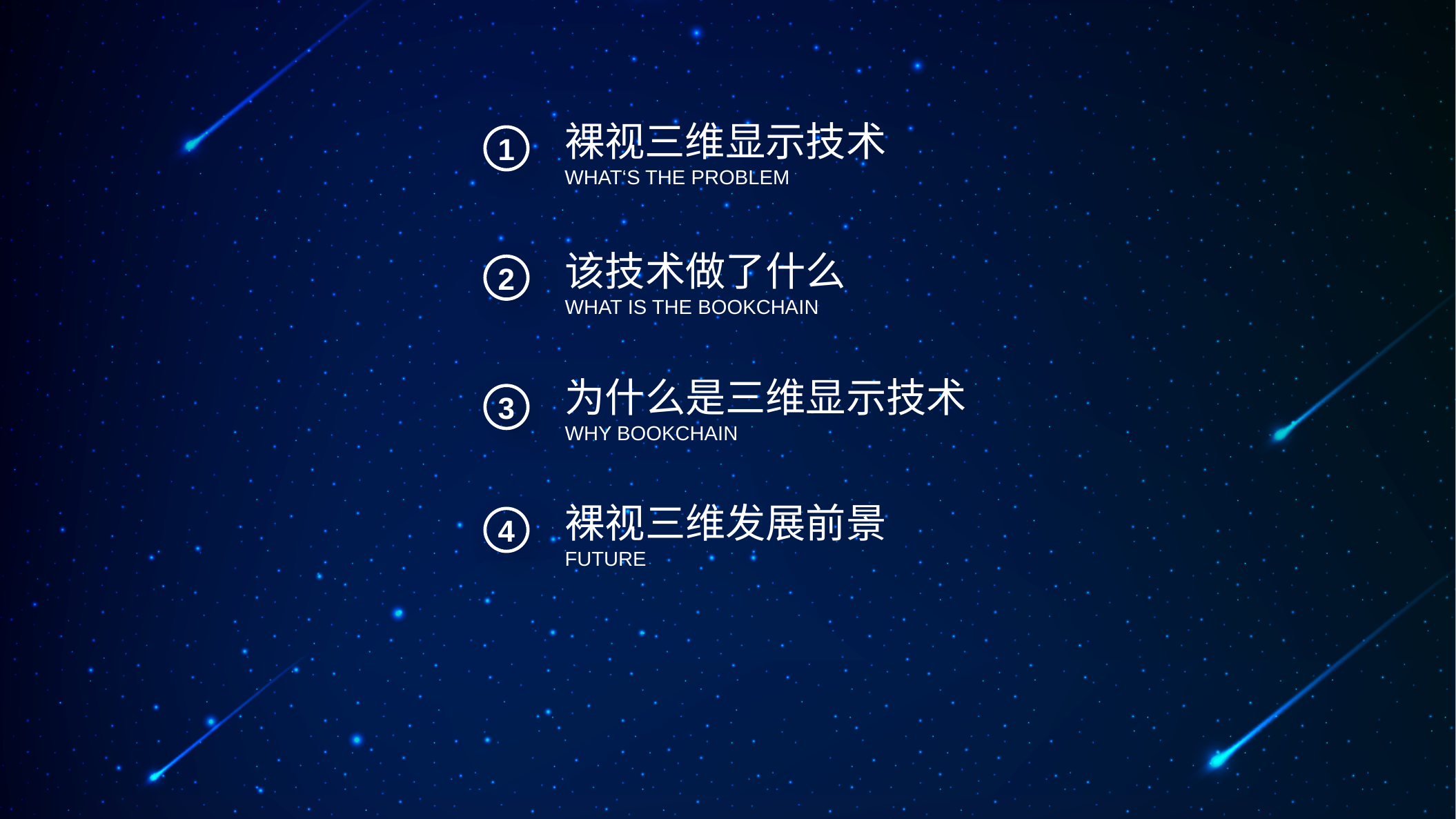

裸视三维显示技术
WHAT‘S THE PROBLEM
1
该技术做了什么
WHAT IS THE BOOKCHAIN
2
为什么是三维显示技术
WHY BOOKCHAIN
3
裸视三维发展前景
FUTURE
4